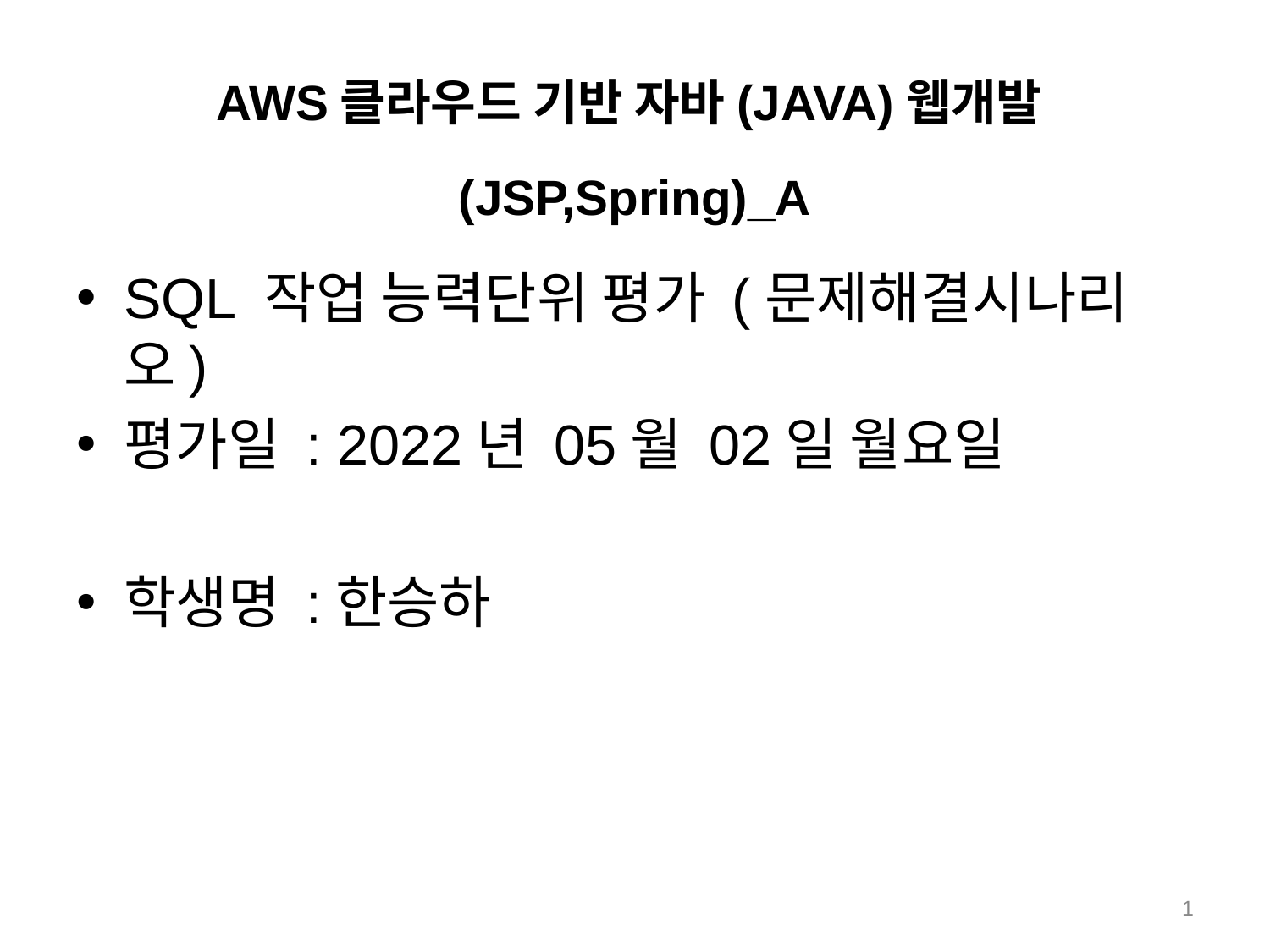

# AWS클라우드 기반 자바(JAVA)웹개발(JSP,Spring)_A
SQL 작업 능력단위 평가 (문제해결시나리오)
평가일 : 2022년 05월 02일 월요일

학생명 :한승하
1